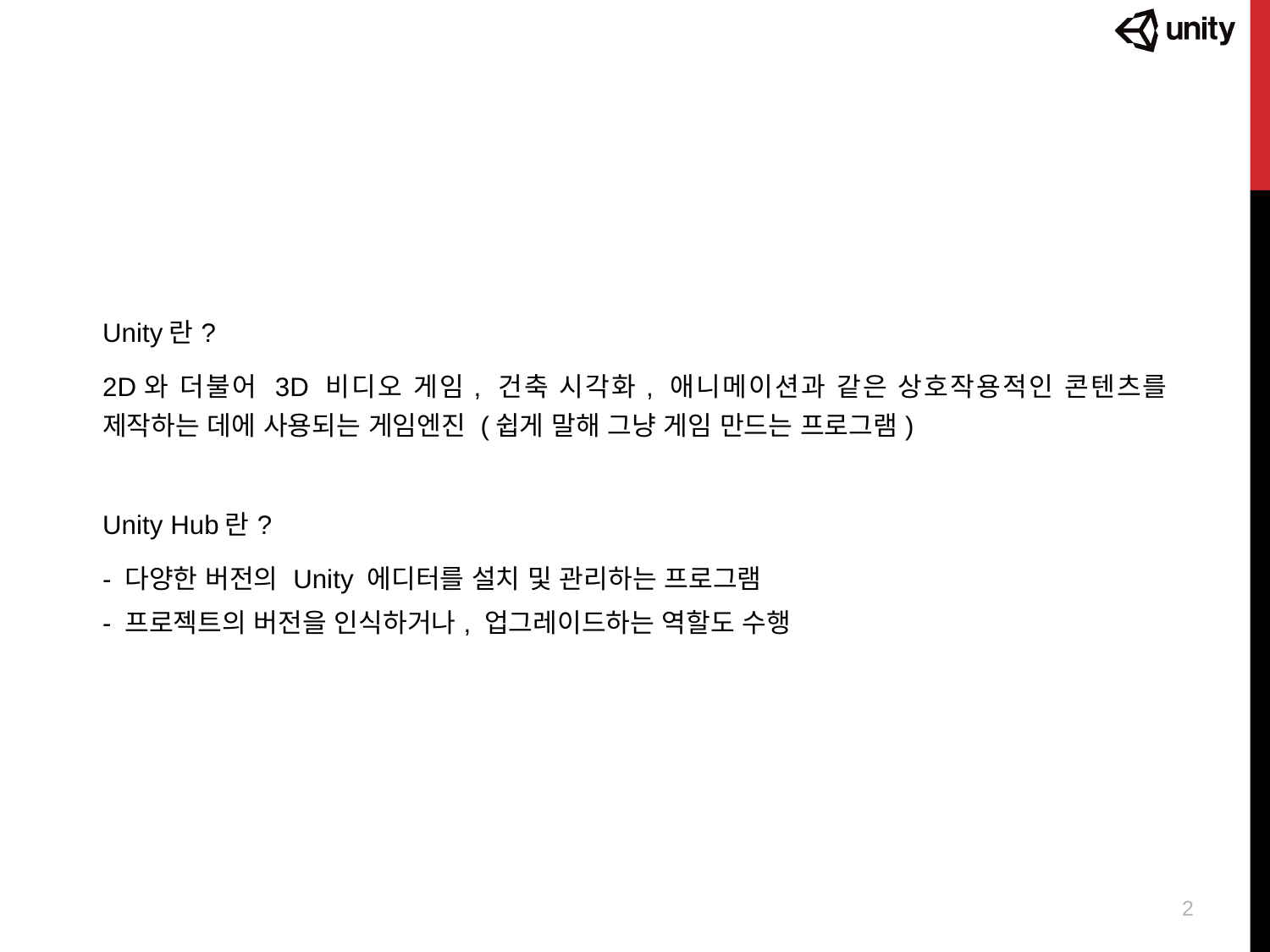

Unity란?
2D와 더불어 3D 비디오 게임, 건축 시각화, 애니메이션과 같은 상호작용적인 콘텐츠를 제작하는 데에 사용되는 게임엔진 (쉽게 말해 그냥 게임 만드는 프로그램)

Unity Hub란?
- 다양한 버전의 Unity 에디터를 설치 및 관리하는 프로그램
- 프로젝트의 버전을 인식하거나, 업그레이드하는 역할도 수행
2